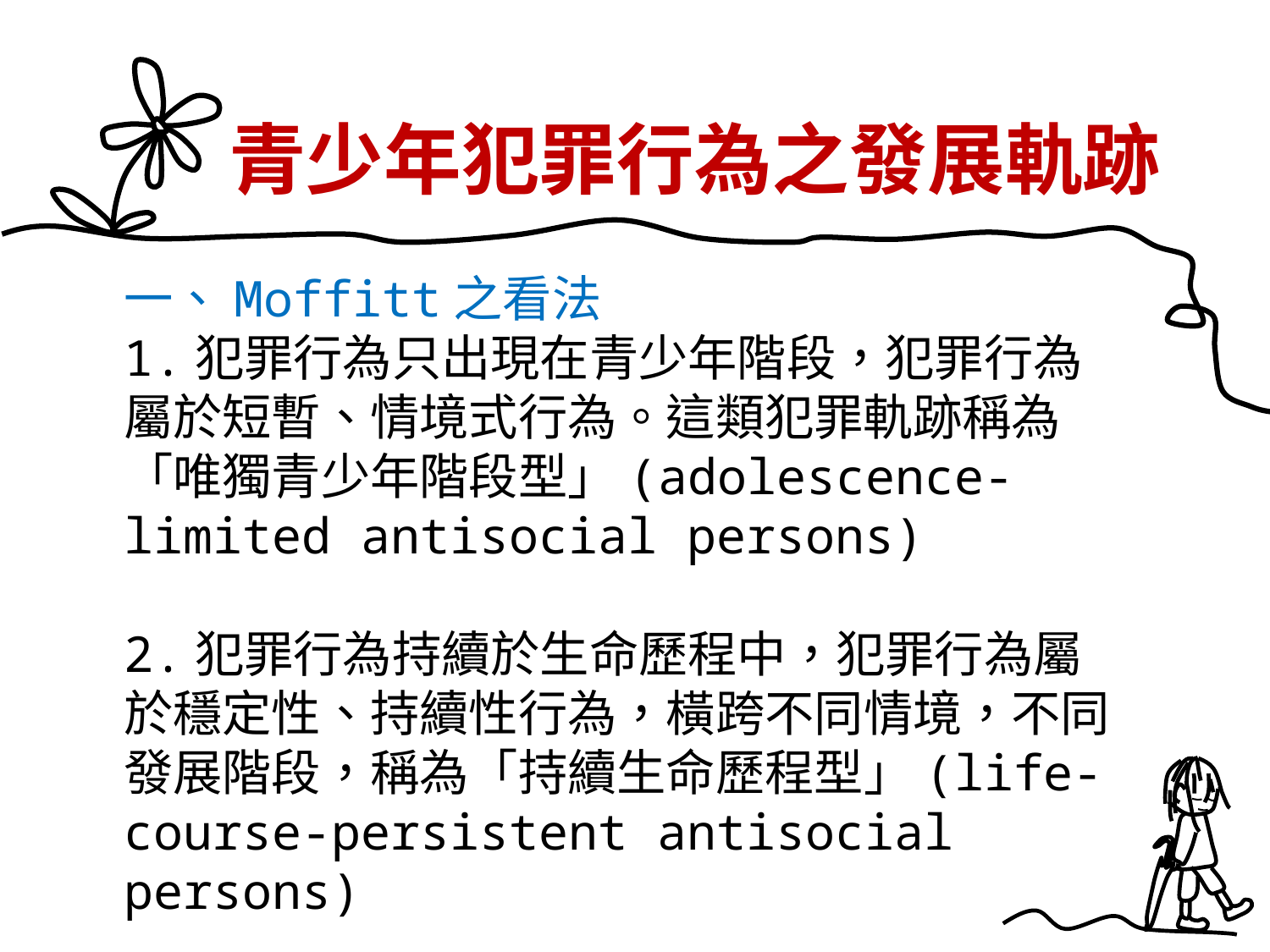

# 青少年犯罪行為之發展軌跡
一、Moffitt之看法
1.犯罪行為只出現在青少年階段，犯罪行為屬於短暫、情境式行為。這類犯罪軌跡稱為「唯獨青少年階段型」(adolescence-limited antisocial persons)

2.犯罪行為持續於生命歷程中，犯罪行為屬於穩定性、持續性行為，橫跨不同情境，不同發展階段，稱為「持續生命歷程型」(life-course-persistent antisocial persons)